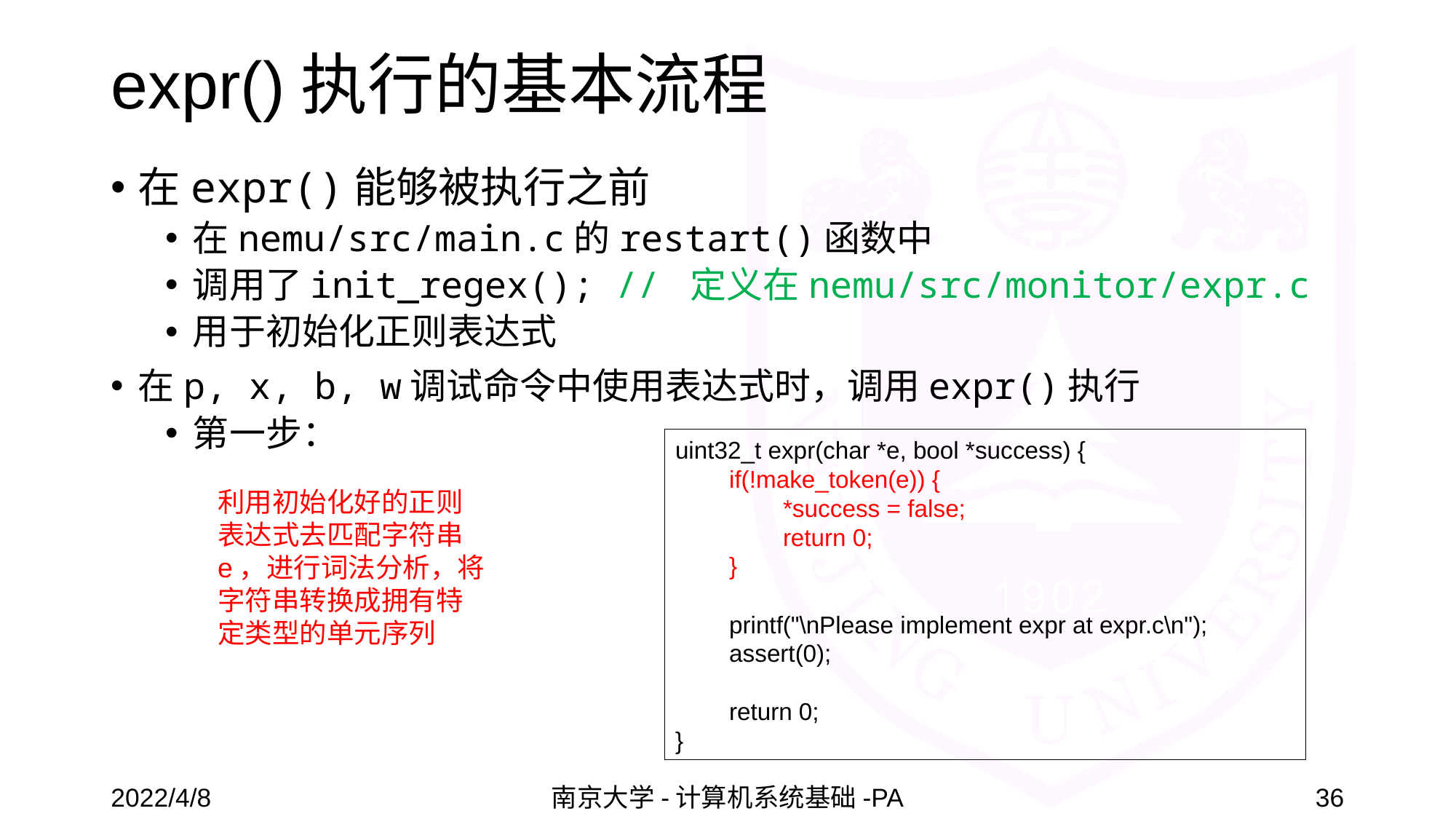

# expr()执行的基本流程
在expr()能够被执行之前
在nemu/src/main.c的restart()函数中
调用了init_regex(); // 定义在nemu/src/monitor/expr.c
用于初始化正则表达式
在p, x, b, w调试命令中使用表达式时，调用expr()执行
第一步：
uint32_t expr(char *e, bool *success) {
        if(!make_token(e)) {
                *success = false;
                return 0;
        }

        printf("\nPlease implement expr at expr.c\n");
        assert(0);

        return 0;
}
利用初始化好的正则表达式去匹配字符串e，进行词法分析，将字符串转换成拥有特定类型的单元序列
2022/4/8
南京大学-计算机系统基础-PA
36